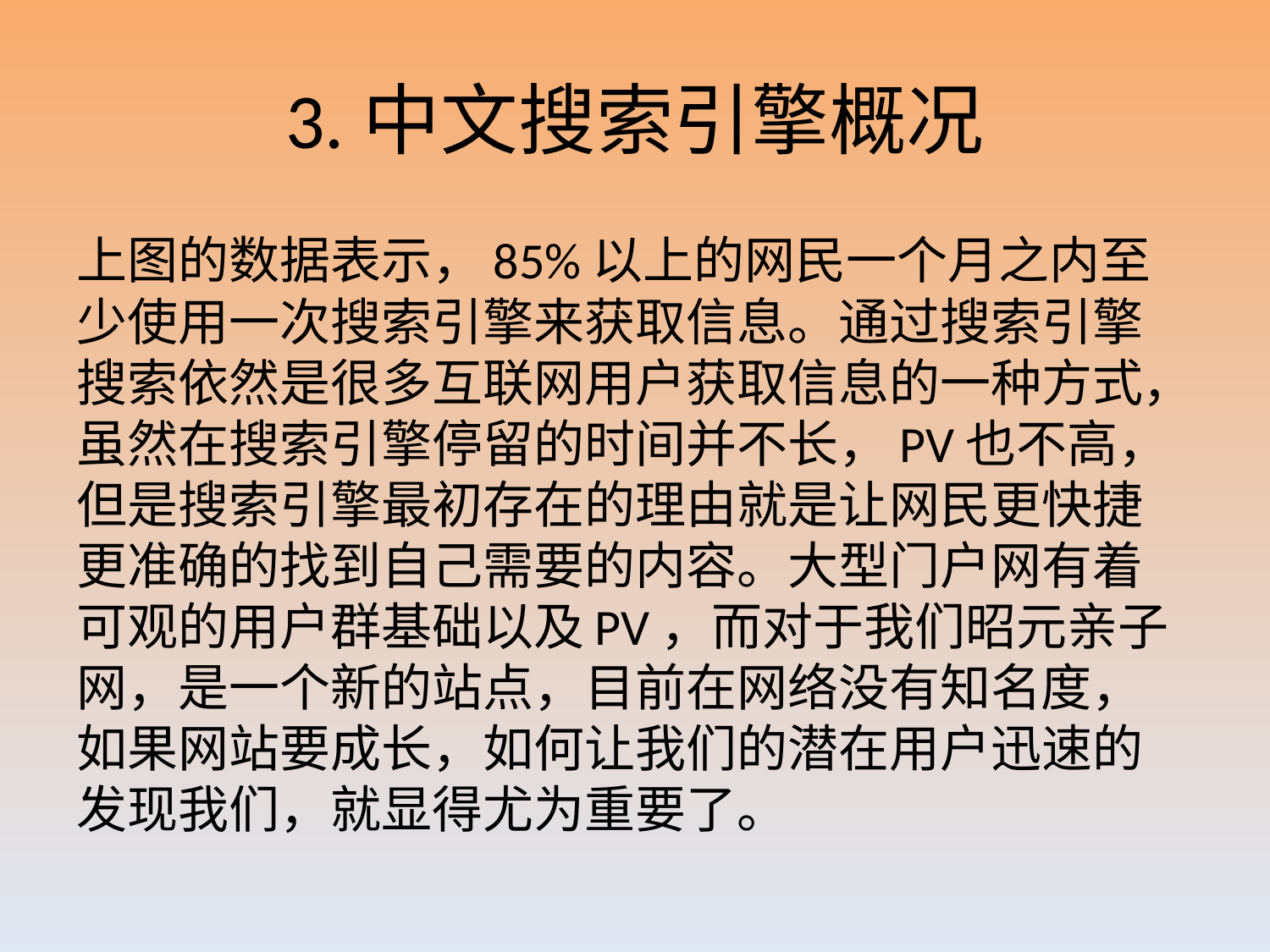

# 3.中文搜索引擎概况
上图的数据表示，85%以上的网民一个月之内至少使用一次搜索引擎来获取信息。通过搜索引擎搜索依然是很多互联网用户获取信息的一种方式，虽然在搜索引擎停留的时间并不长，PV也不高，但是搜索引擎最初存在的理由就是让网民更快捷更准确的找到自己需要的内容。大型门户网有着可观的用户群基础以及PV，而对于我们昭元亲子网，是一个新的站点，目前在网络没有知名度，如果网站要成长，如何让我们的潜在用户迅速的发现我们，就显得尤为重要了。